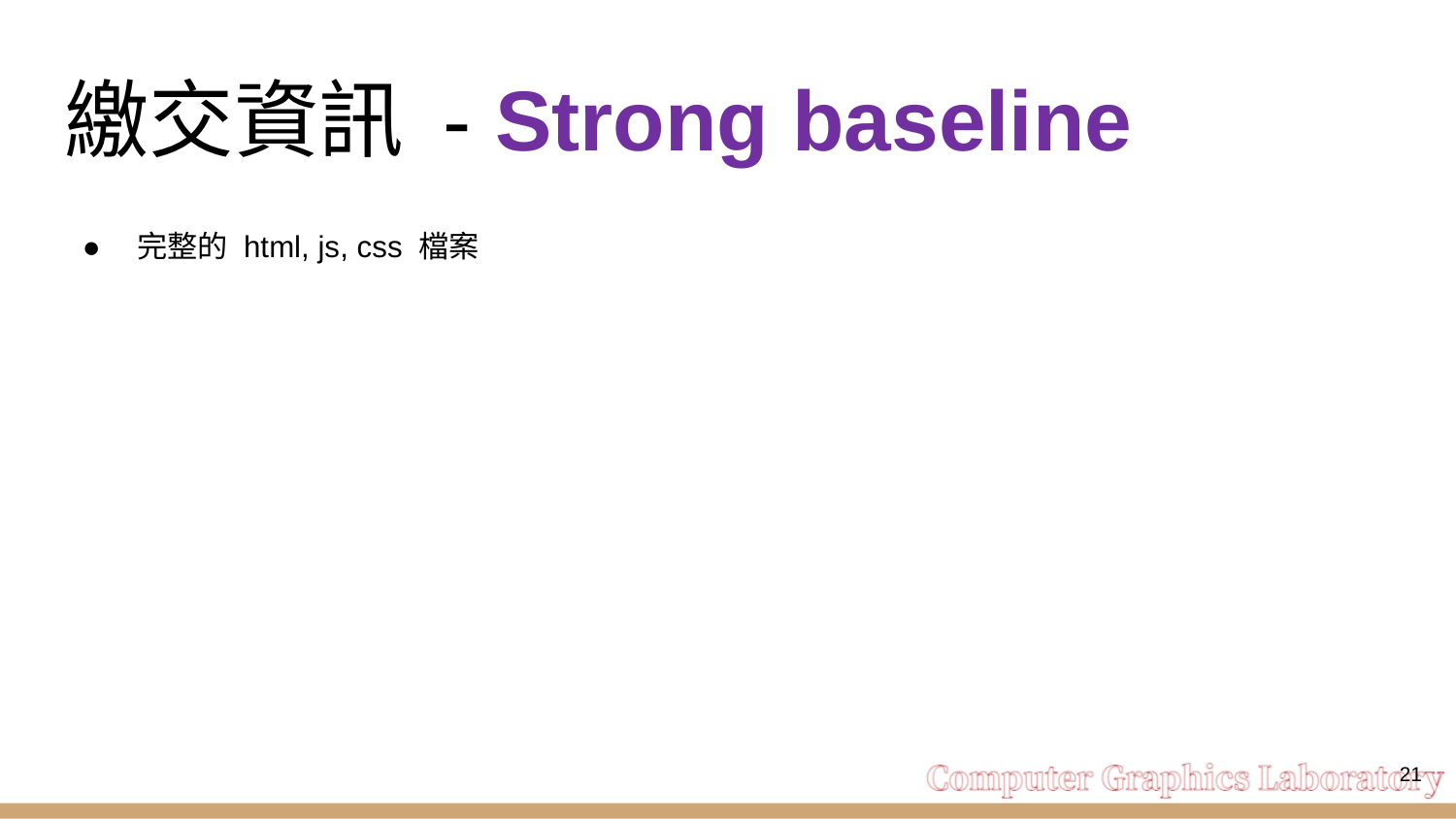

# 繳交資訊 - Strong baseline
完整的 html, js, css 檔案
21